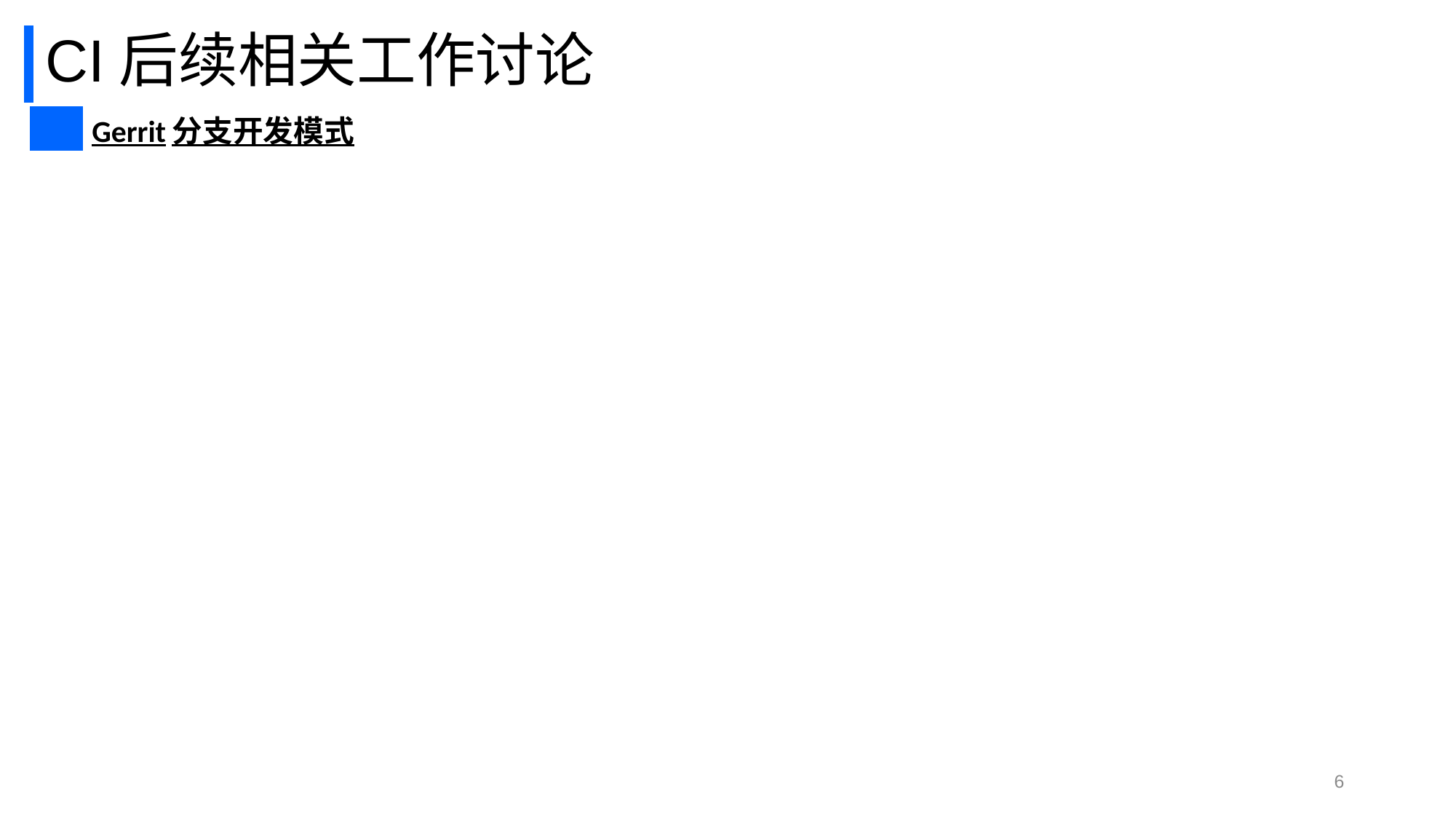

# CI后续相关工作讨论
|  | Gerrit分支开发模式 |
| --- | --- |

6